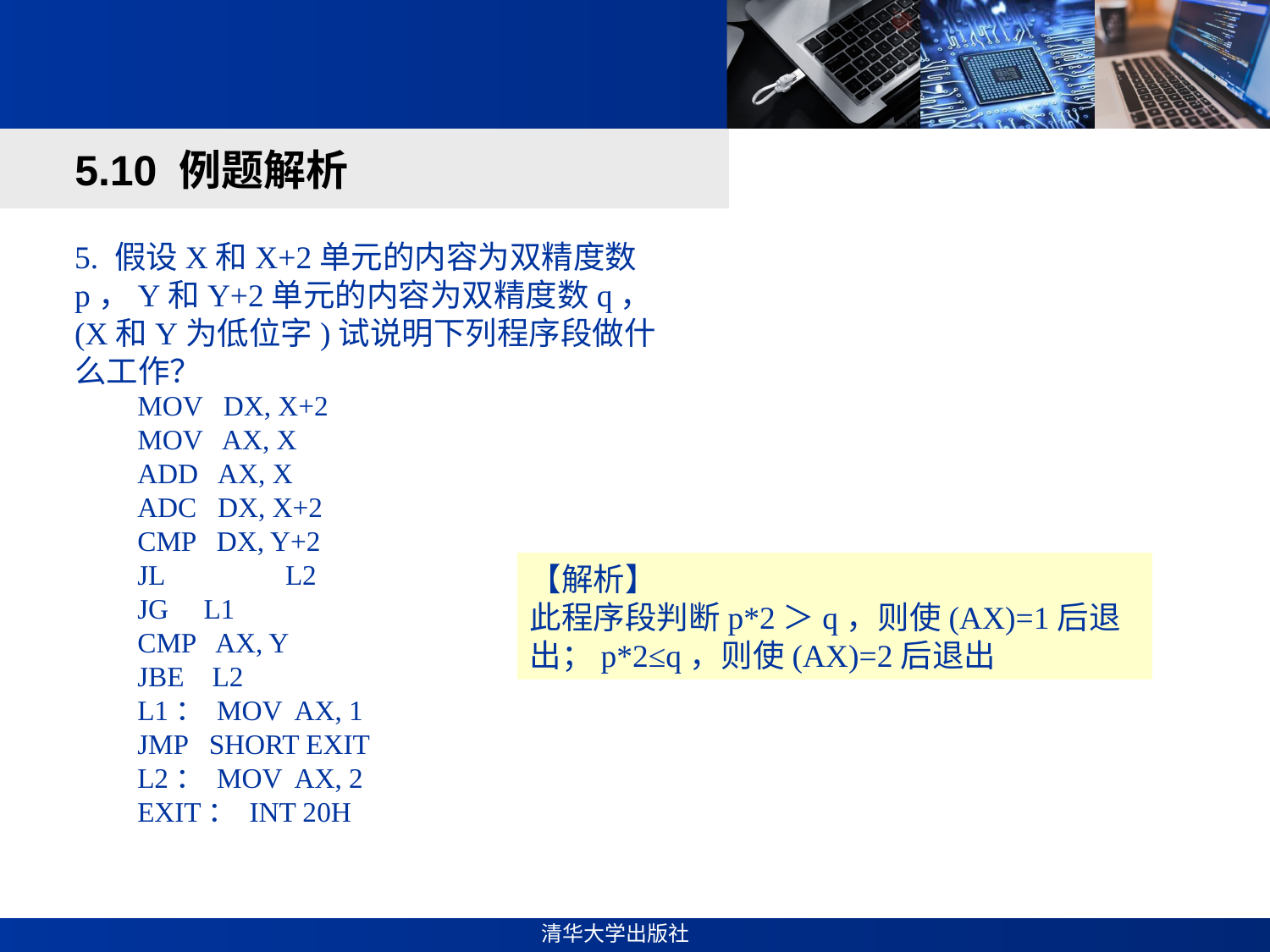

#
5.10 例题解析

5. 假设X和X+2单元的内容为双精度数p，Y和Y+2单元的内容为双精度数q，(X和Y为低位字)试说明下列程序段做什么工作？
MOV   DX, X+2
MOV   AX, X
ADD   AX, X
ADC   DX, X+2
CMP   DX, Y+2
JL  	   L2
JG     L1
CMP   AX, Y
JBE    L2
L1： MOV  AX, 1
JMP   SHORT EXIT
L2： MOV  AX, 2
EXIT： INT 20H
【解析】
此程序段判断p*2＞q，则使(AX)=1后退出；p*2≤q，则使(AX)=2后退出